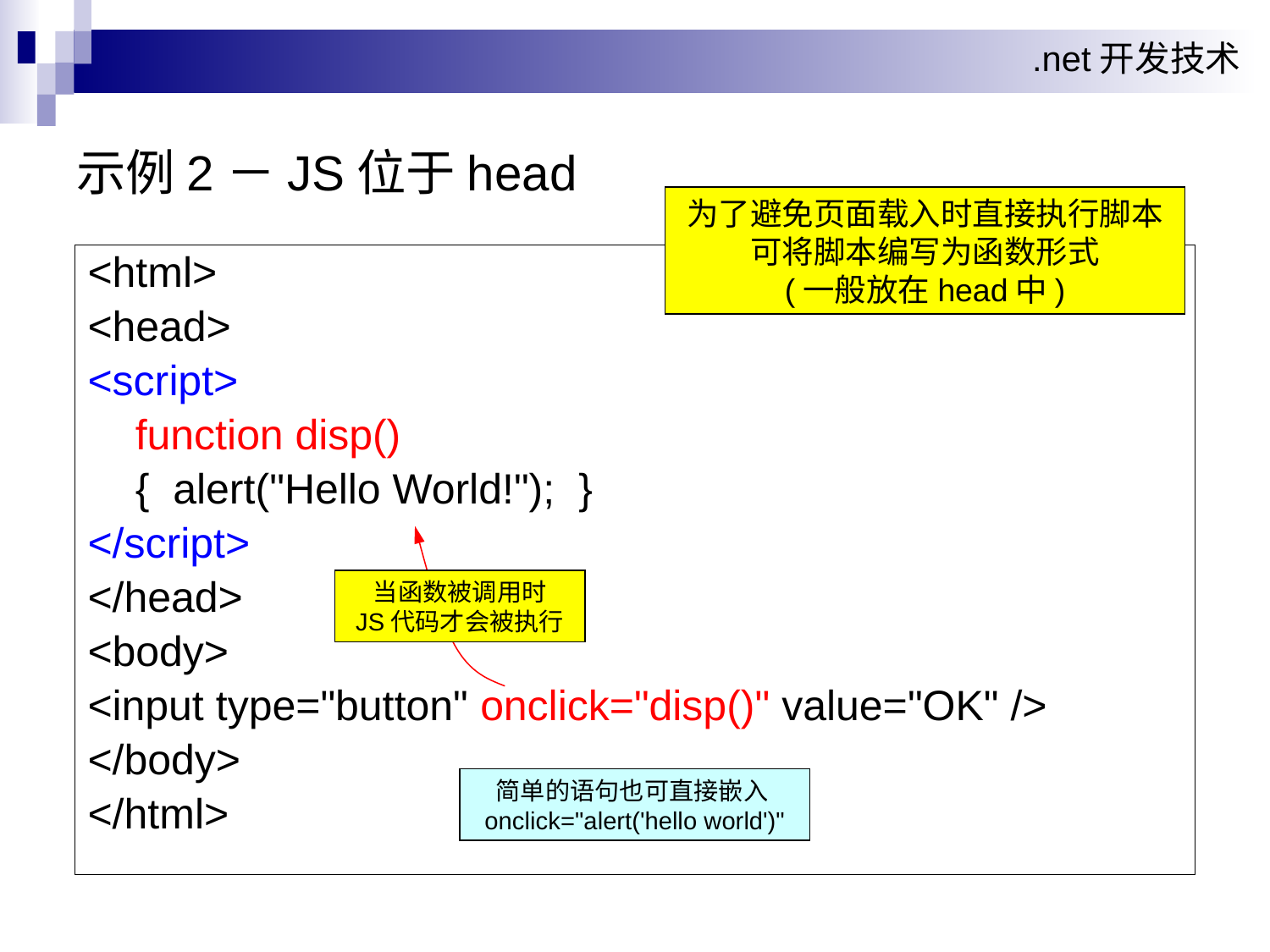

示例2－JS位于head
为了避免页面载入时直接执行脚本
可将脚本编写为函数形式
(一般放在head中)
<html>
<head>
<script>
	function disp()
	{  alert("Hello World!");  }
</script>
</head>
<body>
<input type="button" onclick="disp()" value="OK" />
</body>
</html>

当函数被调用时
JS代码才会被执行
简单的语句也可直接嵌入onclick="alert('hello world')"